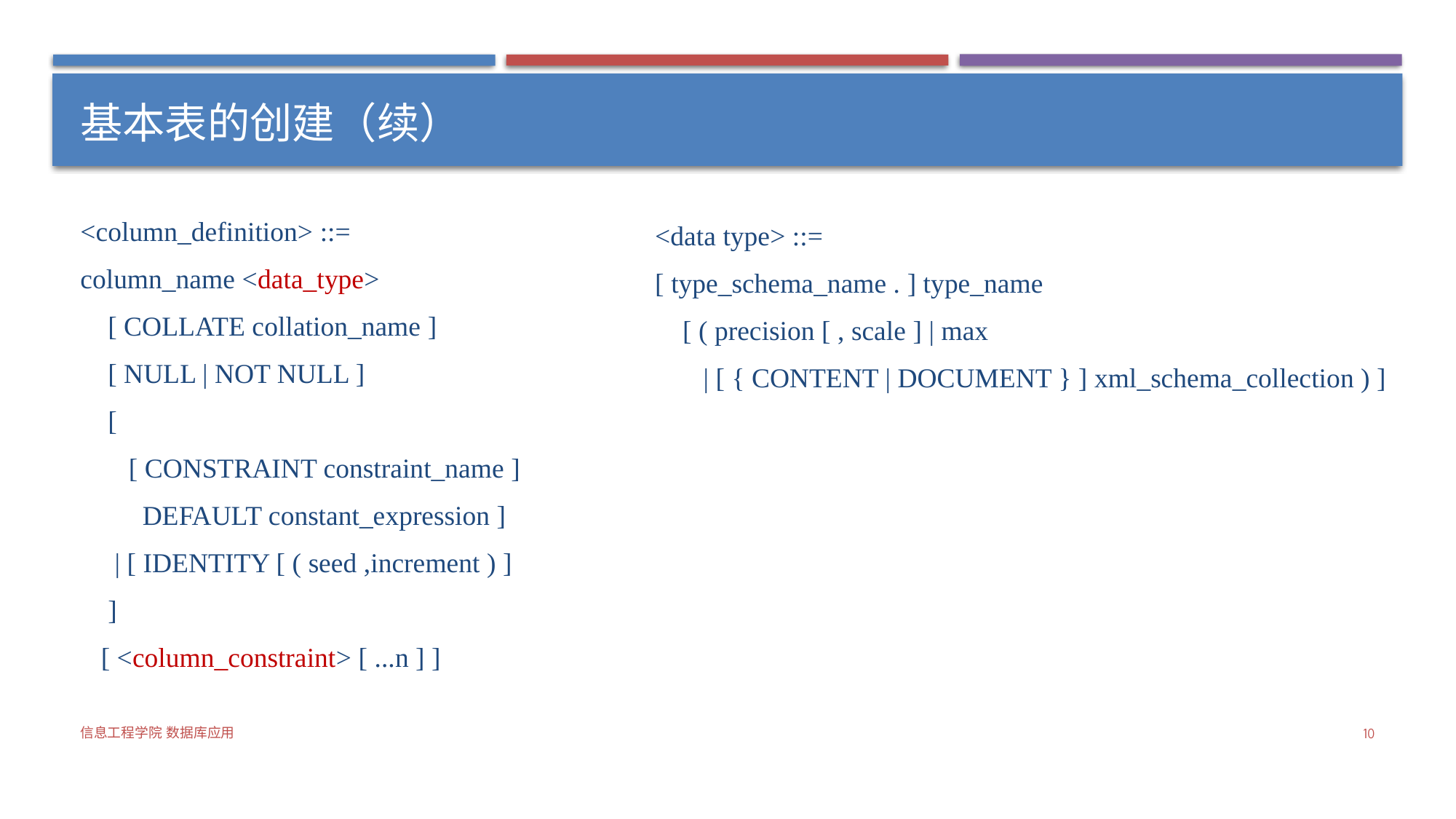

# 基本表的创建（续）
<column_definition> ::=
column_name <data_type>
    [ COLLATE collation_name ]
    [ NULL | NOT NULL ]
    [
       [ CONSTRAINT constraint_name ]
         DEFAULT constant_expression ]
     | [ IDENTITY [ ( seed ,increment ) ]
    ]
   [ <column_constraint> [ ...n ] ]

<data type> ::=
[ type_schema_name . ] type_name
    [ ( precision [ , scale ] | max
       | [ { CONTENT | DOCUMENT } ] xml_schema_collection ) ]
信息工程学院 数据库应用
10